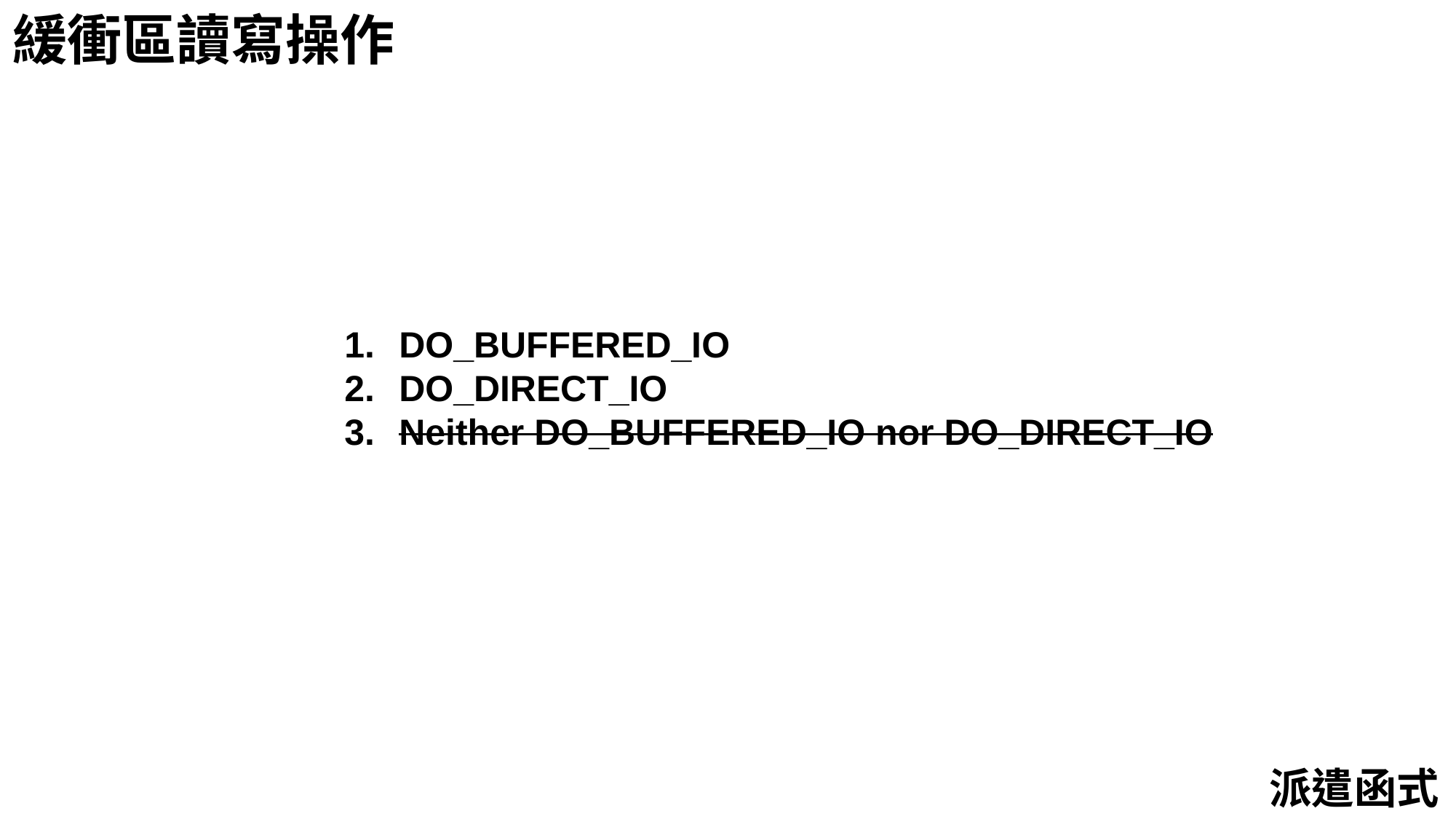

緩衝區讀寫操作
DO_BUFFERED_IO
DO_DIRECT_IO
Neither DO_BUFFERED_IO nor DO_DIRECT_IO

派遣函式